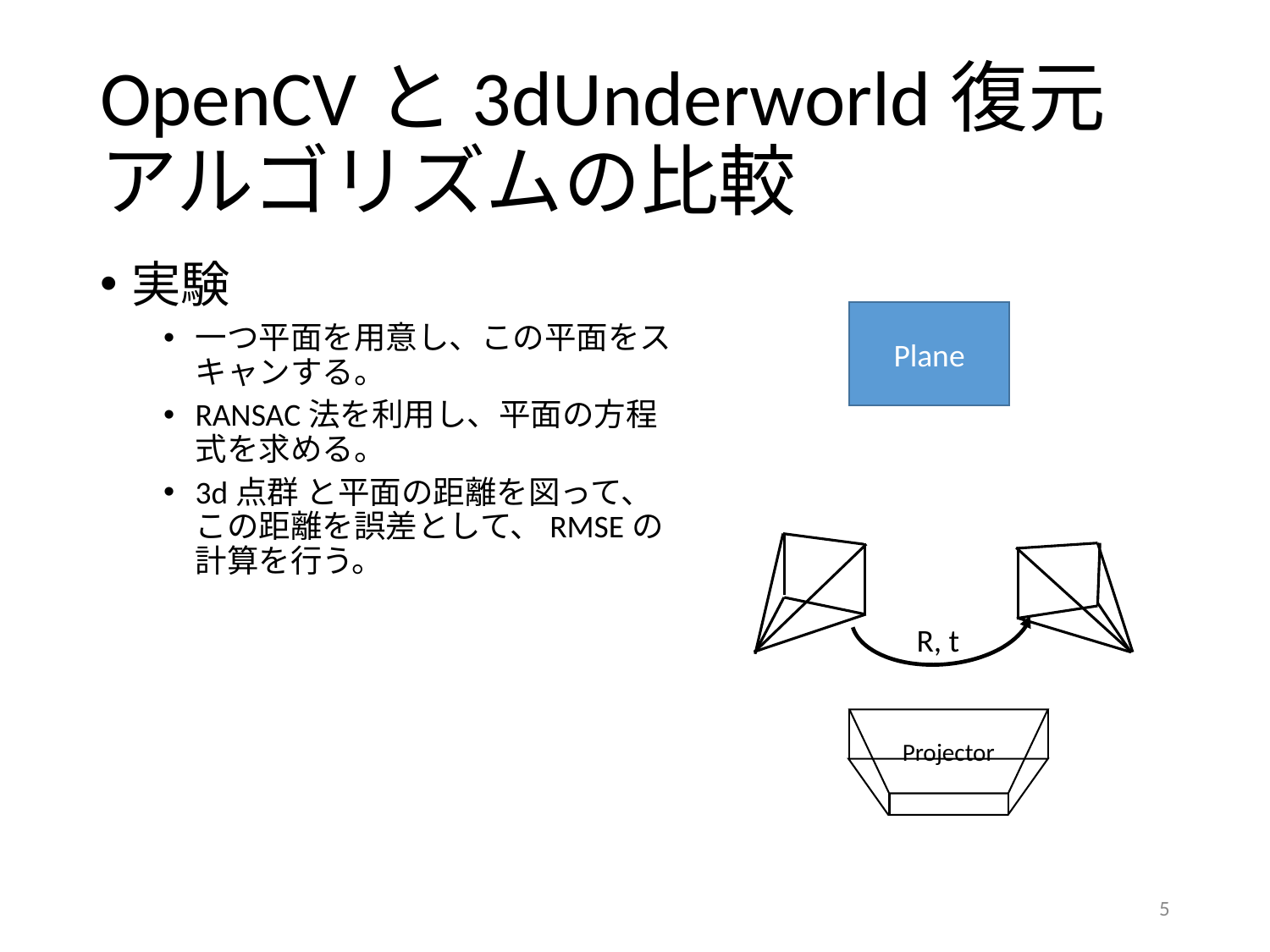

# OpenCVと3dUnderworld復元アルゴリズムの比較
実験
一つ平面を用意し、この平面をスキャンする。
RANSAC法を利用し、平面の方程式を求める。
3d点群 と平面の距離を図って、この距離を誤差として、RMSEの計算を行う。
Plane

R, t
Projector

5